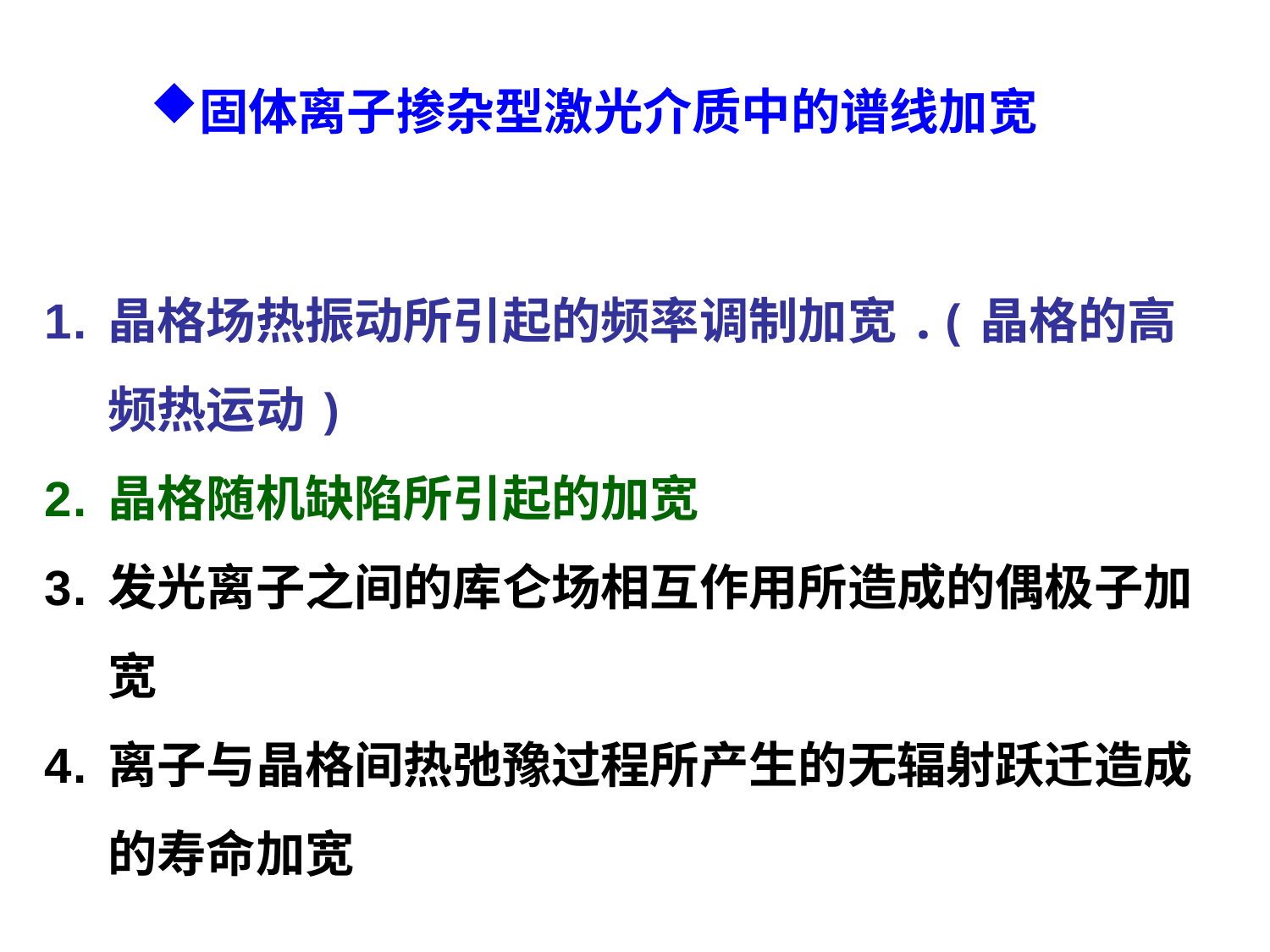

固体离子掺杂型激光介质中的谱线加宽
晶格场热振动所引起的频率调制加宽.(晶格的高频热运动)
晶格随机缺陷所引起的加宽
发光离子之间的库仑场相互作用所造成的偶极子加宽
离子与晶格间热弛豫过程所产生的无辐射跃迁造成的寿命加宽